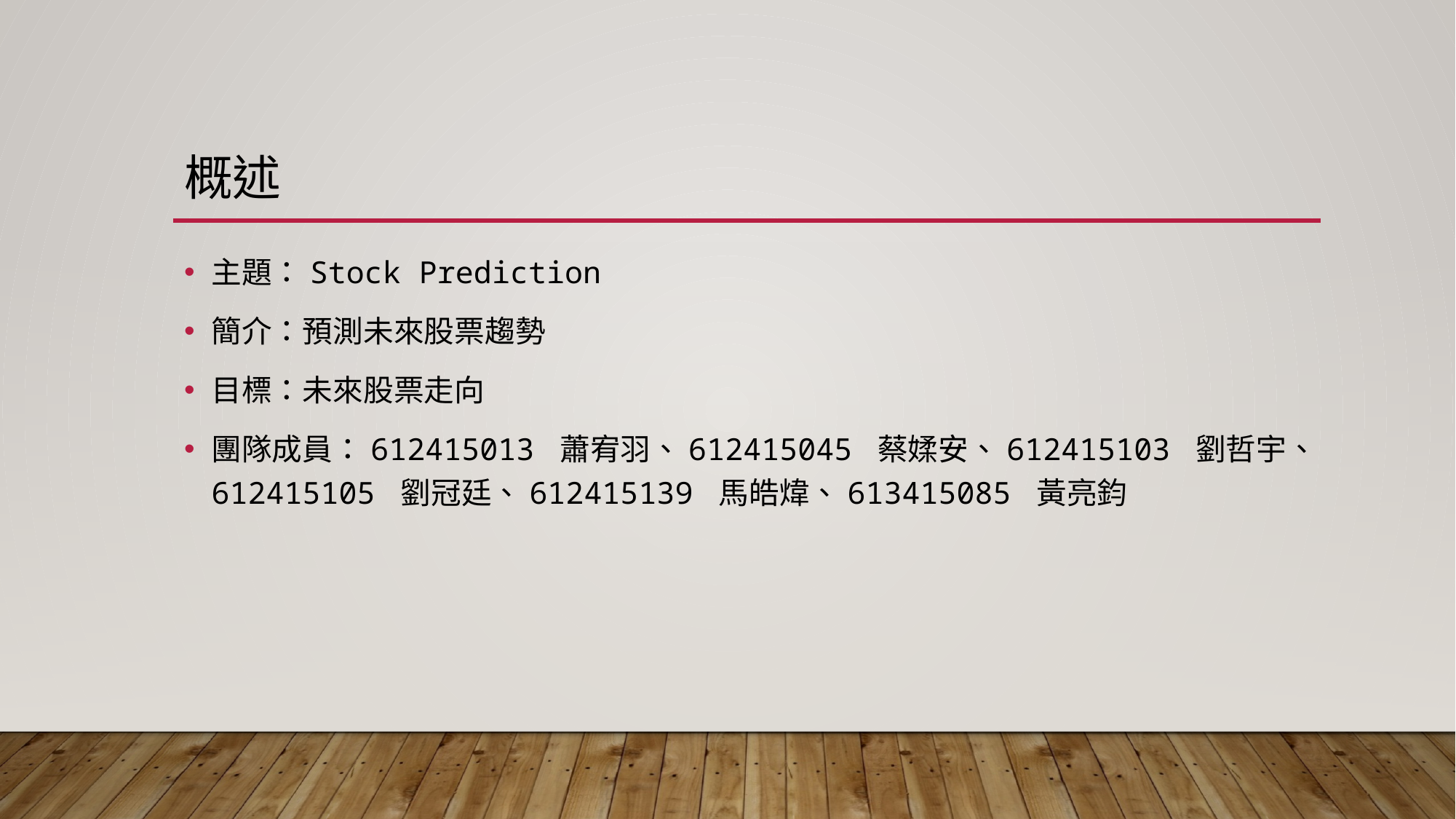

# 概述
主題：Stock Prediction
簡介：預測未來股票趨勢
目標：未來股票走向
團隊成員：612415013 蕭宥羽、612415045 蔡媃安、612415103 劉哲宇、612415105 劉冠廷、612415139 馬皓煒、613415085 黃亮鈞